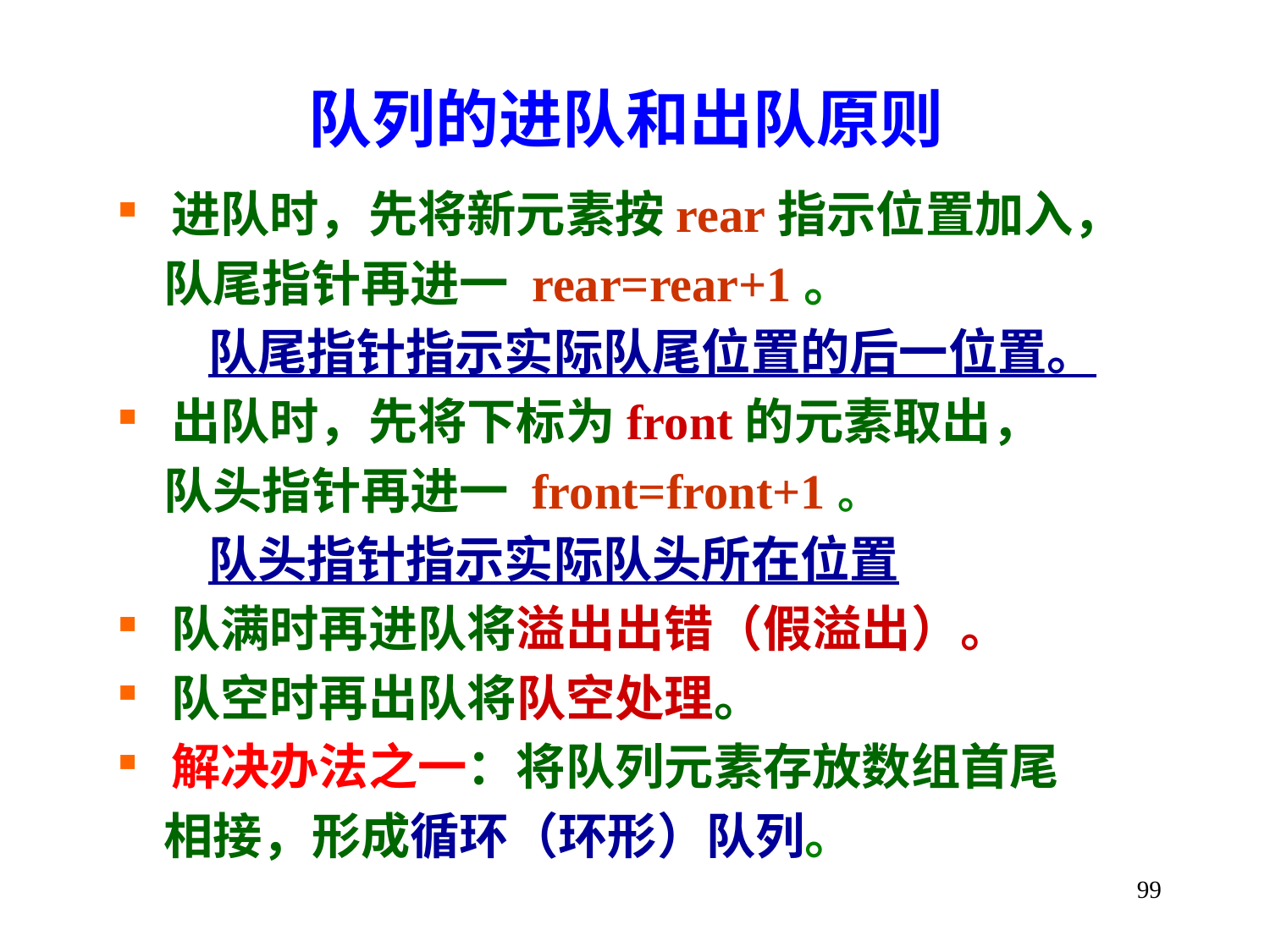

队列的进队和出队原则
 进队时，先将新元素按rear指示位置加入，
   队尾指针再进一 rear=rear+1。
       队尾指针指示实际队尾位置的后一位置。
 出队时，先将下标为front的元素取出，
   队头指针再进一 front=front+1。
       队头指针指示实际队头所在位置
 队满时再进队将溢出出错（假溢出）。
 队空时再出队将队空处理。
 解决办法之一：将队列元素存放数组首尾
   相接，形成循环（环形）队列。
99